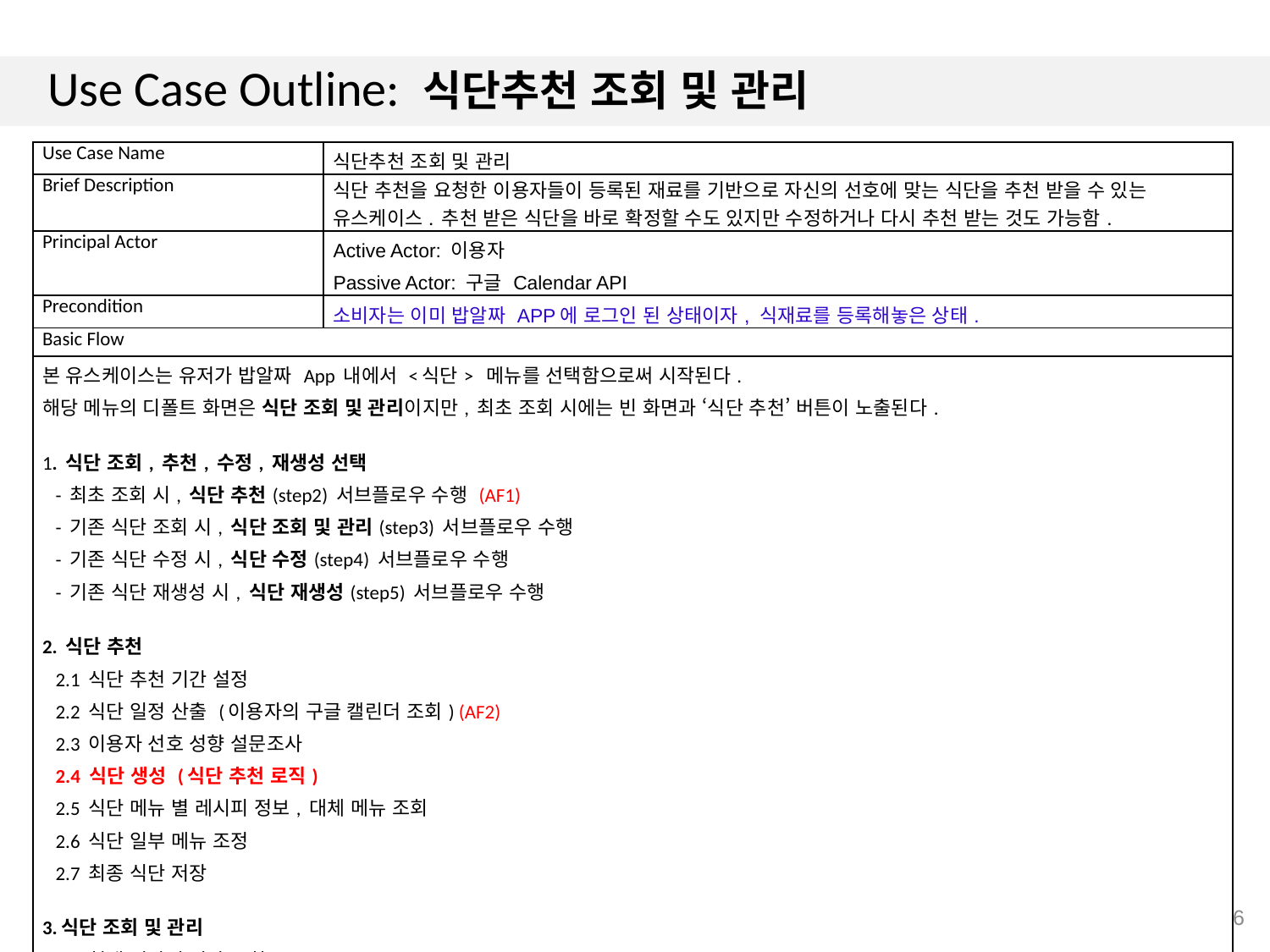

# Use Case Outline: 식단추천 조회 및 관리
| Use Case Name | 식단추천 조회 및 관리 |
| --- | --- |
| Brief Description | 식단 추천을 요청한 이용자들이 등록된 재료를 기반으로 자신의 선호에 맞는 식단을 추천 받을 수 있는 유스케이스. 추천 받은 식단을 바로 확정할 수도 있지만 수정하거나 다시 추천 받는 것도 가능함. |
| Principal Actor | Active Actor: 이용자 Passive Actor: 구글 Calendar API |
| Precondition | 소비자는 이미 밥알짜 APP에 로그인 된 상태이자, 식재료를 등록해놓은 상태. |
| Basic Flow |  |
| 본 유스케이스는 유저가 밥알짜 App 내에서 <식단> 메뉴를 선택함으로써 시작된다. 해당 메뉴의 디폴트 화면은 식단 조회 및 관리이지만, 최초 조회 시에는 빈 화면과 ‘식단 추천’ 버튼이 노출된다. 1. 식단 조회, 추천, 수정, 재생성 선택 - 최초 조회 시, 식단 추천(step2) 서브플로우 수행 (AF1) - 기존 식단 조회 시, 식단 조회 및 관리(step3) 서브플로우 수행 - 기존 식단 수정 시, 식단 수정(step4) 서브플로우 수행 - 기존 식단 재생성 시, 식단 재생성(step5) 서브플로우 수행 2. 식단 추천 2.1 식단 추천 기간 설정 2.2 식단 일정 산출 (이용자의 구글 캘린더 조회) (AF2) 2.3 이용자 선호 성향 설문조사 2.4 식단 생성 (식단 추천 로직) 2.5 식단 메뉴 별 레시피 정보, 대체 메뉴 조회 2.6 식단 일부 메뉴 조정 2.7 최종 식단 저장 3.식단 조회 및 관리 3.1 현재 저장된 식단 조회 (AF1) 3.2 지난 식단 선택 3.3 선택된 식단에 대한 완료 여부 및 피드벡 조사 3.4 식단 관리 내용 저장 및 식재료 현황 재조정 (AF3) |  |
6